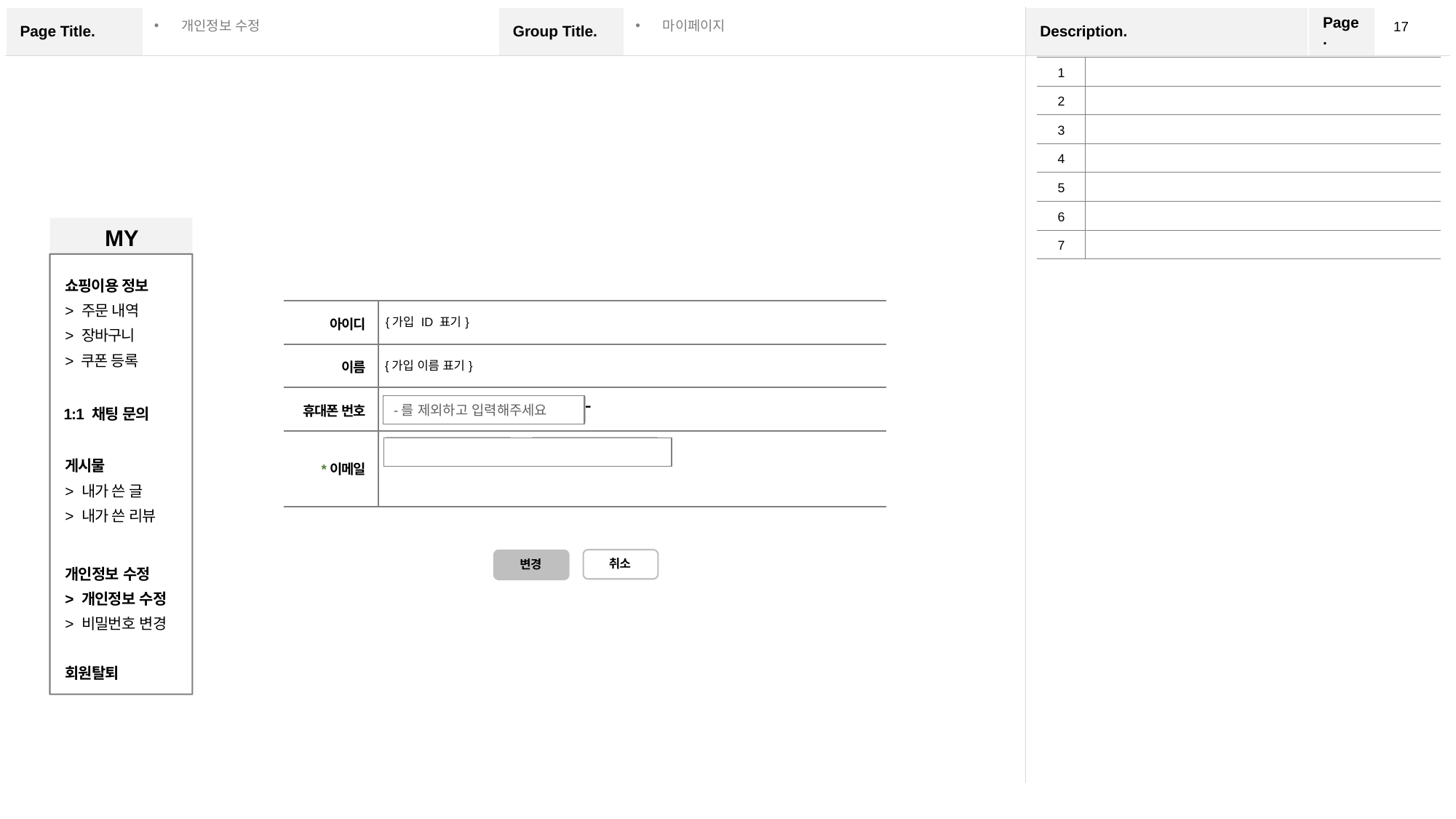

17
개인정보 수정
마이페이지
| 1 |  |
| --- | --- |
| 2 |  |
| 3 |  |
| 4 |  |
| 5 |  |
| 6 |  |
| 7 |  |

MY

쇼핑이용 정보
> 주문 내역
> 장바구니
> 쿠폰 등록
| 아이디 | {가입 ID 표기} |
| --- | --- |
| 이름 | {가입 이름 표기} |
| 휴대폰 번호 | - - |
| \*이메일 | @ |
-를 제외하고 입력해주세요
1:1 채팅 문의

게시물
> 내가 쓴 글
> 내가 쓴 리뷰

취소
변경
개인정보 수정
> 개인정보 수정
> 비밀번호 변경
회원탈퇴